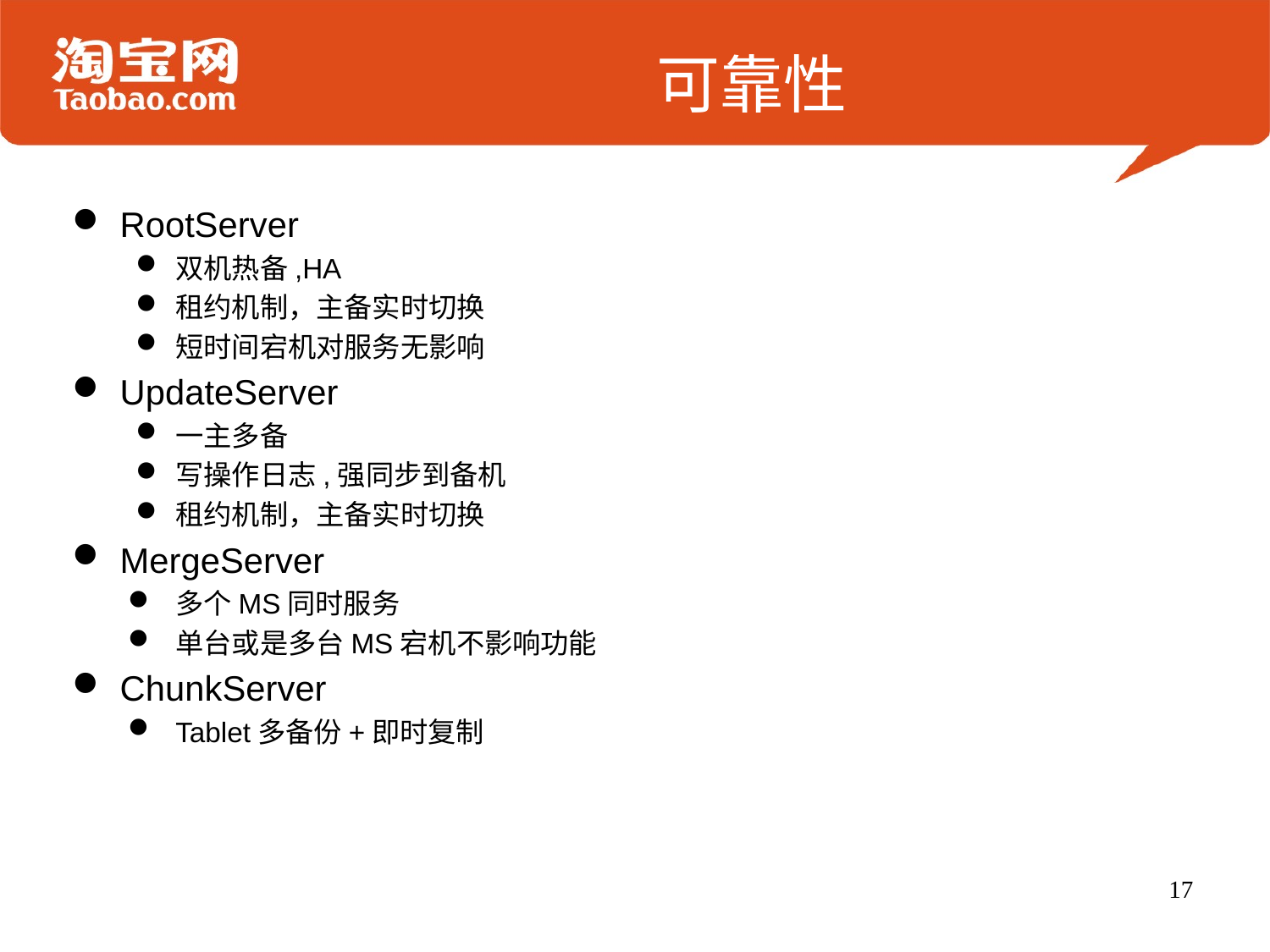

# 可靠性
RootServer
双机热备,HA
租约机制，主备实时切换
短时间宕机对服务无影响
UpdateServer
一主多备
写操作日志,强同步到备机
租约机制，主备实时切换
MergeServer
多个MS同时服务
单台或是多台MS宕机不影响功能
ChunkServer
Tablet多备份+即时复制
17